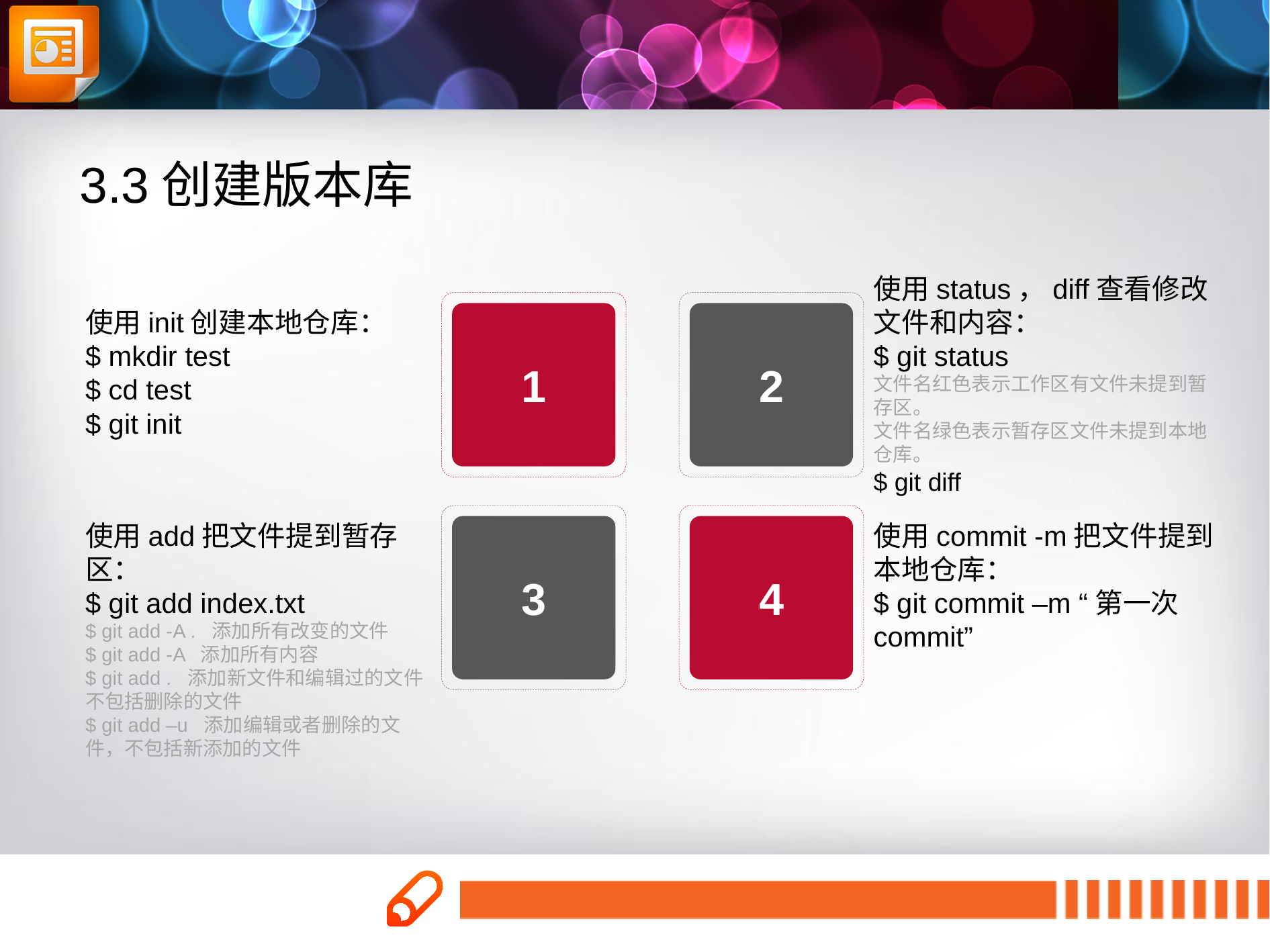

3.3创建版本库
使用status，diff查看修改文件和内容：
$ git status
文件名红色表示工作区有文件未提到暂存区。
文件名绿色表示暂存区文件未提到本地仓库。
$ git diff

1

2
使用init创建本地仓库：
$ mkdir test
$ cd test
$ git init

3

4
使用add把文件提到暂存区：
$ git add index.txt
$ git add -A .  添加所有改变的文件
$ git add -A  添加所有内容
$ git add .  添加新文件和编辑过的文件不包括删除的文件
$ git add –u  添加编辑或者删除的文件，不包括新添加的文件
使用commit -m把文件提到本地仓库：
$ git commit –m “第一次commit”